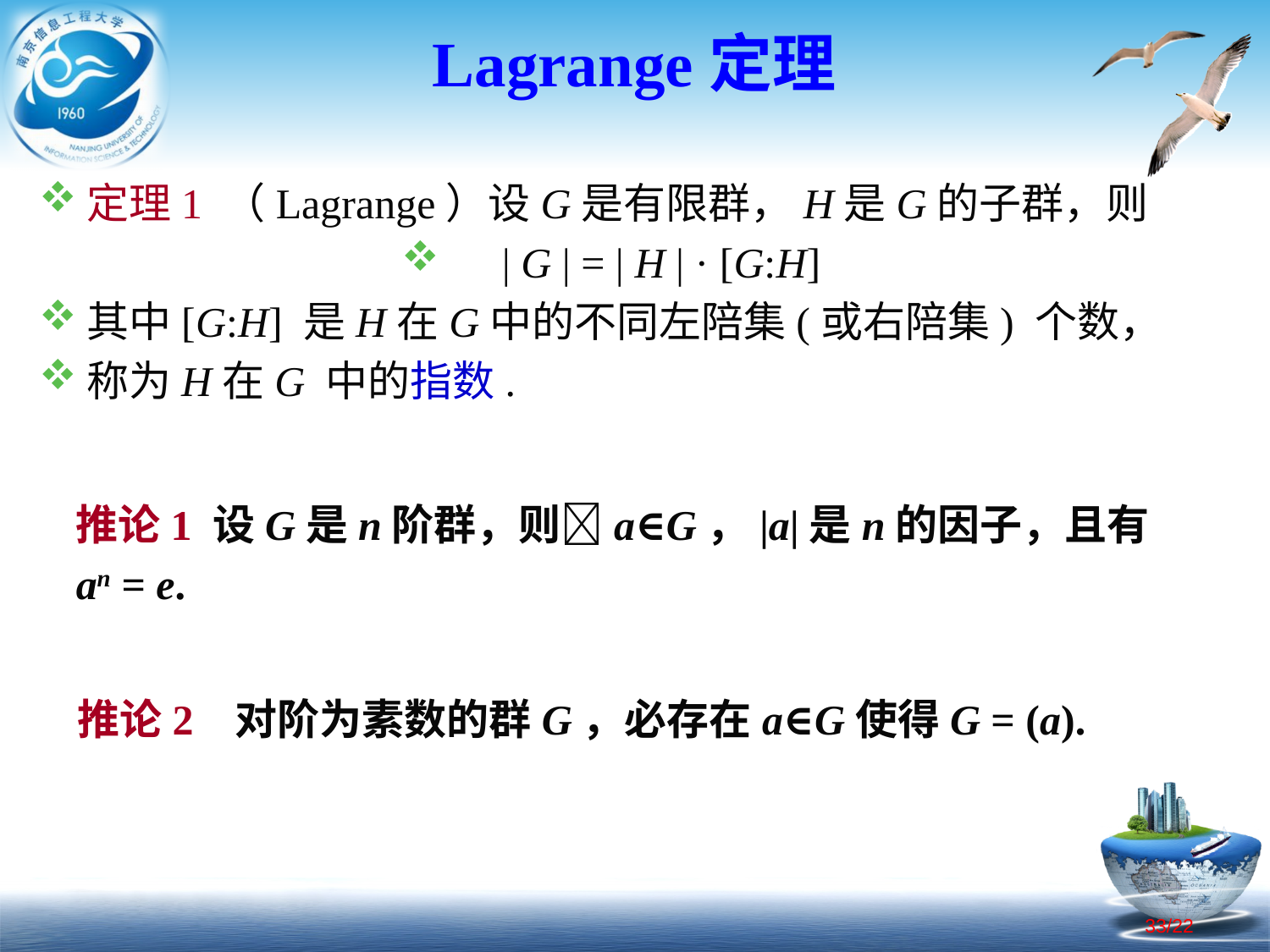

# Lagrange定理
定理1 （Lagrange）设G是有限群，H是G的子群，则
     | G | = | H | · [G:H]
其中[G:H] 是H在G中的不同左陪集(或右陪集) 个数，
称为H在G 中的指数.
推论1 设G是n阶群，则∀a∈G，|a|是n的因子，且有
an = e.
推论2   对阶为素数的群G，必存在a∈G使得G = (a).
33/22